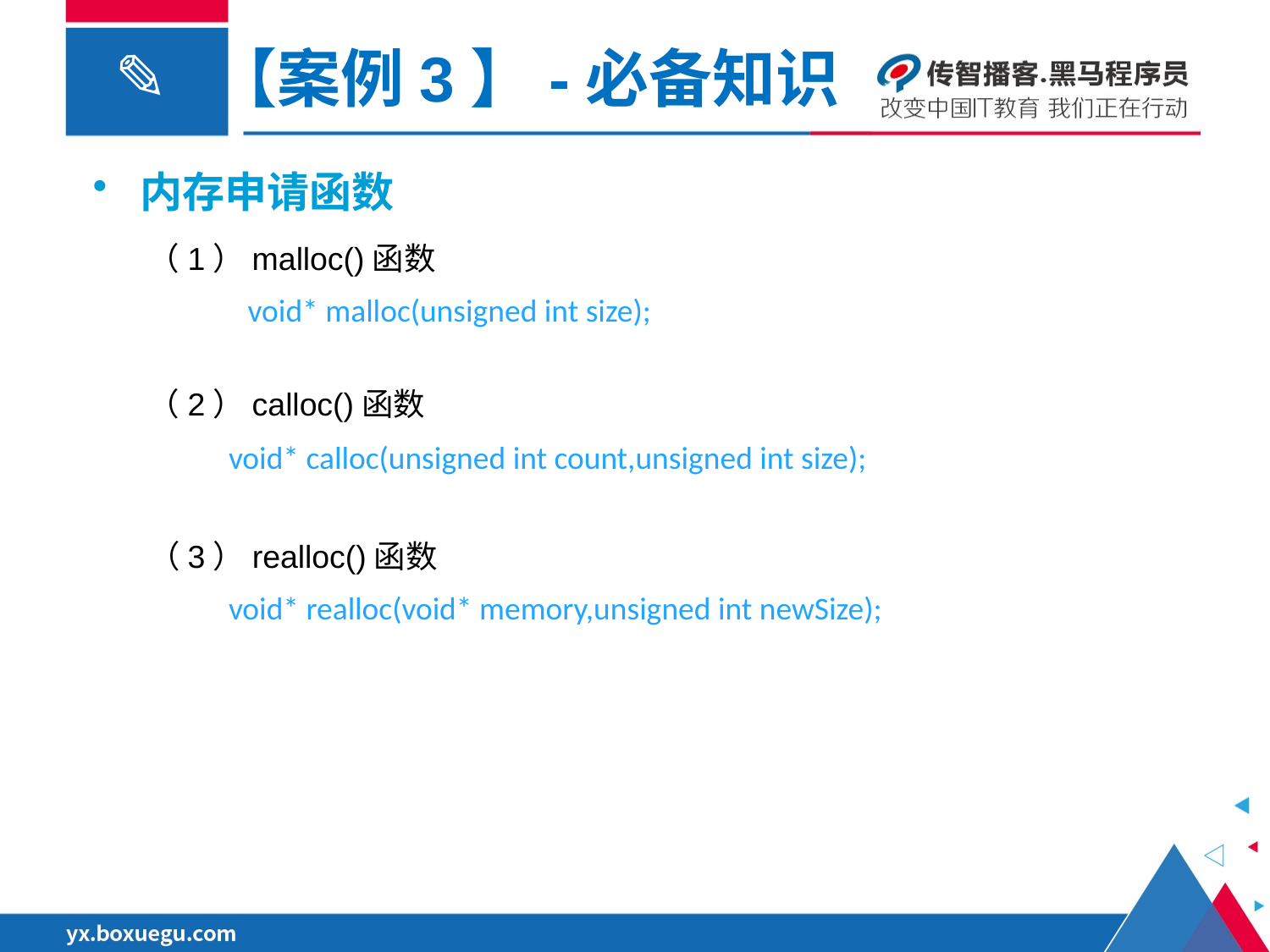

【案例3】-必备知识
内存申请函数
（1）malloc()函数
void* malloc(unsigned int size);
（2）calloc()函数

void* calloc(unsigned int count,unsigned int size);
（3）realloc()函数

void* realloc(void* memory,unsigned int newSize);